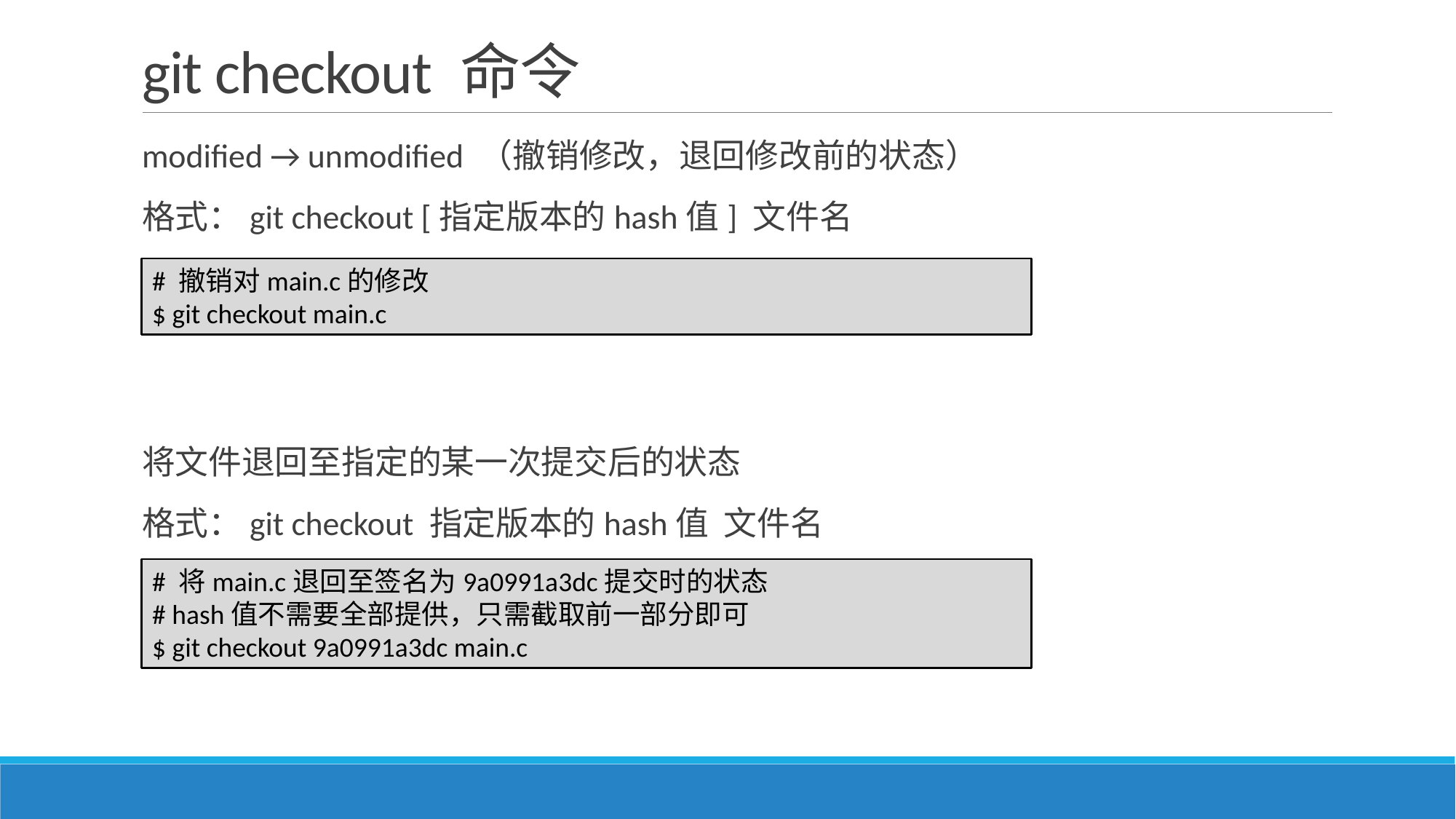

# git checkout 命令
modified → unmodified （撤销修改，退回修改前的状态）
格式：git checkout [指定版本的hash值] 文件名

将文件退回至指定的某一次提交后的状态
格式：git checkout 指定版本的hash值  文件名

# 撤销对main.c的修改
$ git checkout main.c
# 将main.c退回至签名为9a0991a3dc提交时的状态
# hash值不需要全部提供，只需截取前一部分即可
$ git checkout 9a0991a3dc main.c